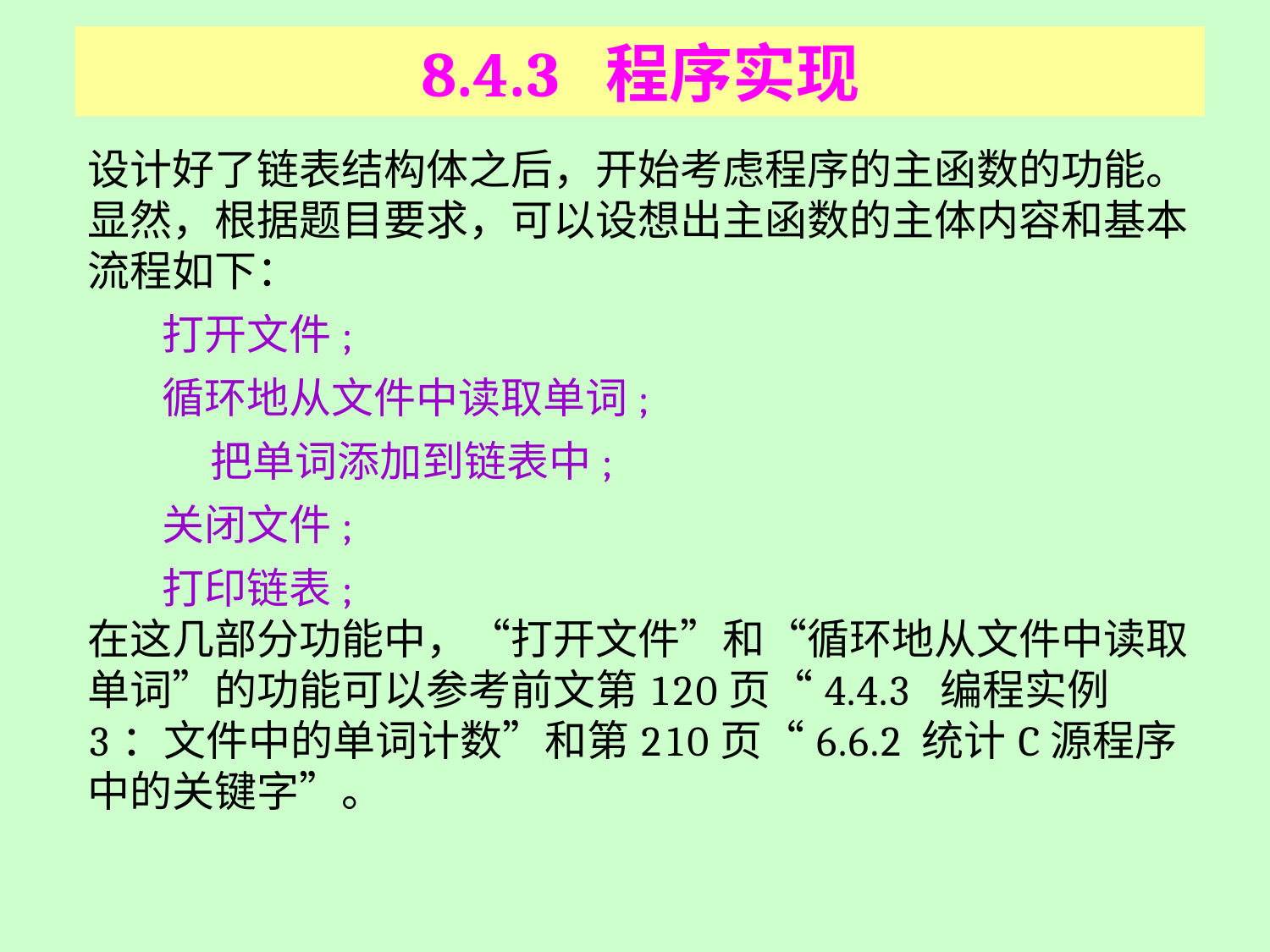

# 8.4.3  程序实现
设计好了链表结构体之后，开始考虑程序的主函数的功能。
显然，根据题目要求，可以设想出主函数的主体内容和基本流程如下：
打开文件;
循环地从文件中读取单词;
    把单词添加到链表中;
关闭文件;
打印链表;
在这几部分功能中，“打开文件”和“循环地从文件中读取单词”的功能可以参考前文第120页“4.4.3  编程实例3：文件中的单词计数”和第210页“6.6.2 统计C源程序中的关键字”。
79